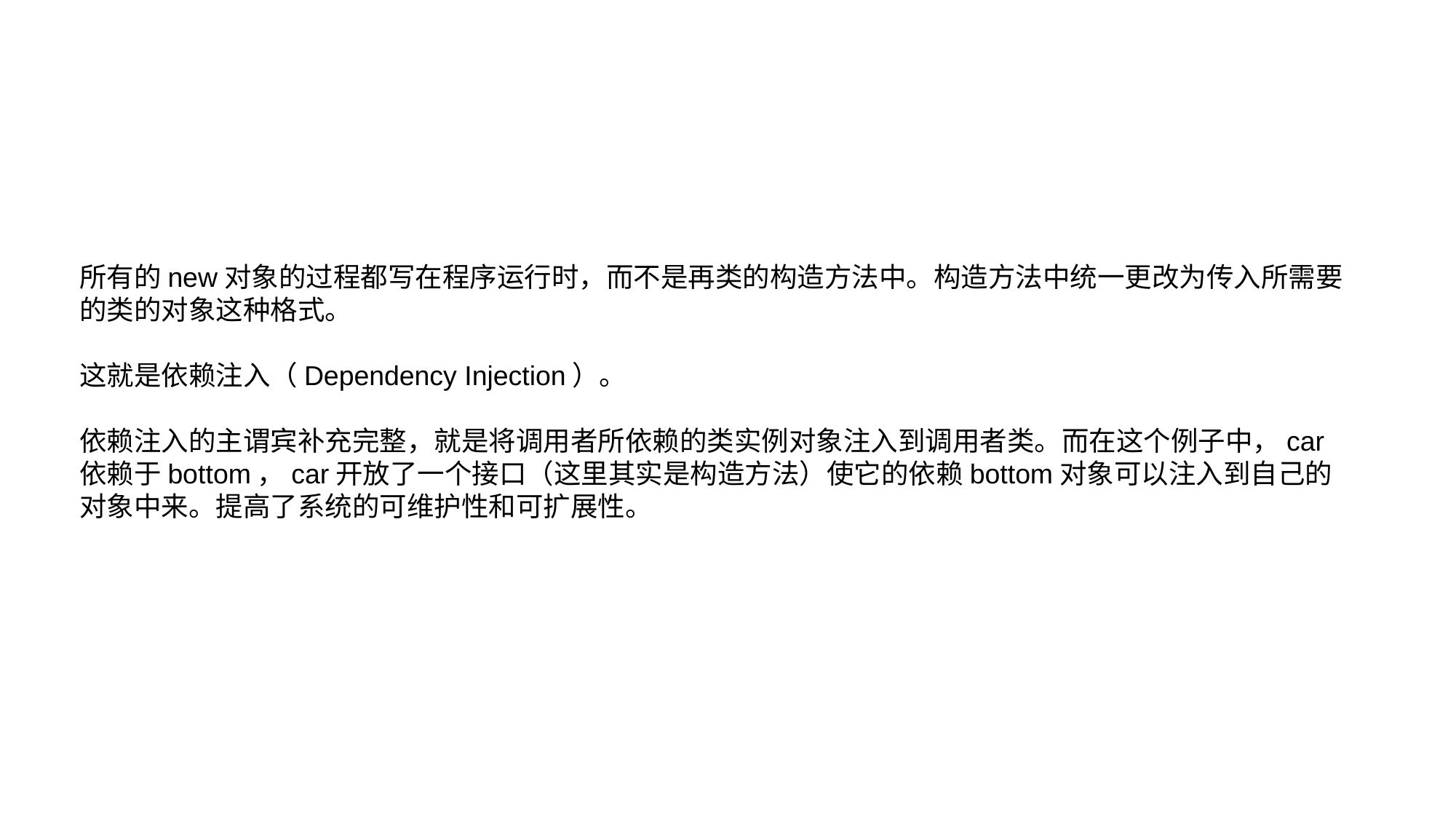

所有的new对象的过程都写在程序运行时，而不是再类的构造方法中。构造方法中统一更改为传入所需要的类的对象这种格式。

这就是依赖注入（Dependency Injection）。

依赖注入的主谓宾补充完整，就是将调用者所依赖的类实例对象注入到调用者类。而在这个例子中，car依赖于bottom，car开放了一个接口（这里其实是构造方法）使它的依赖bottom对象可以注入到自己的对象中来。提高了系统的可维护性和可扩展性。